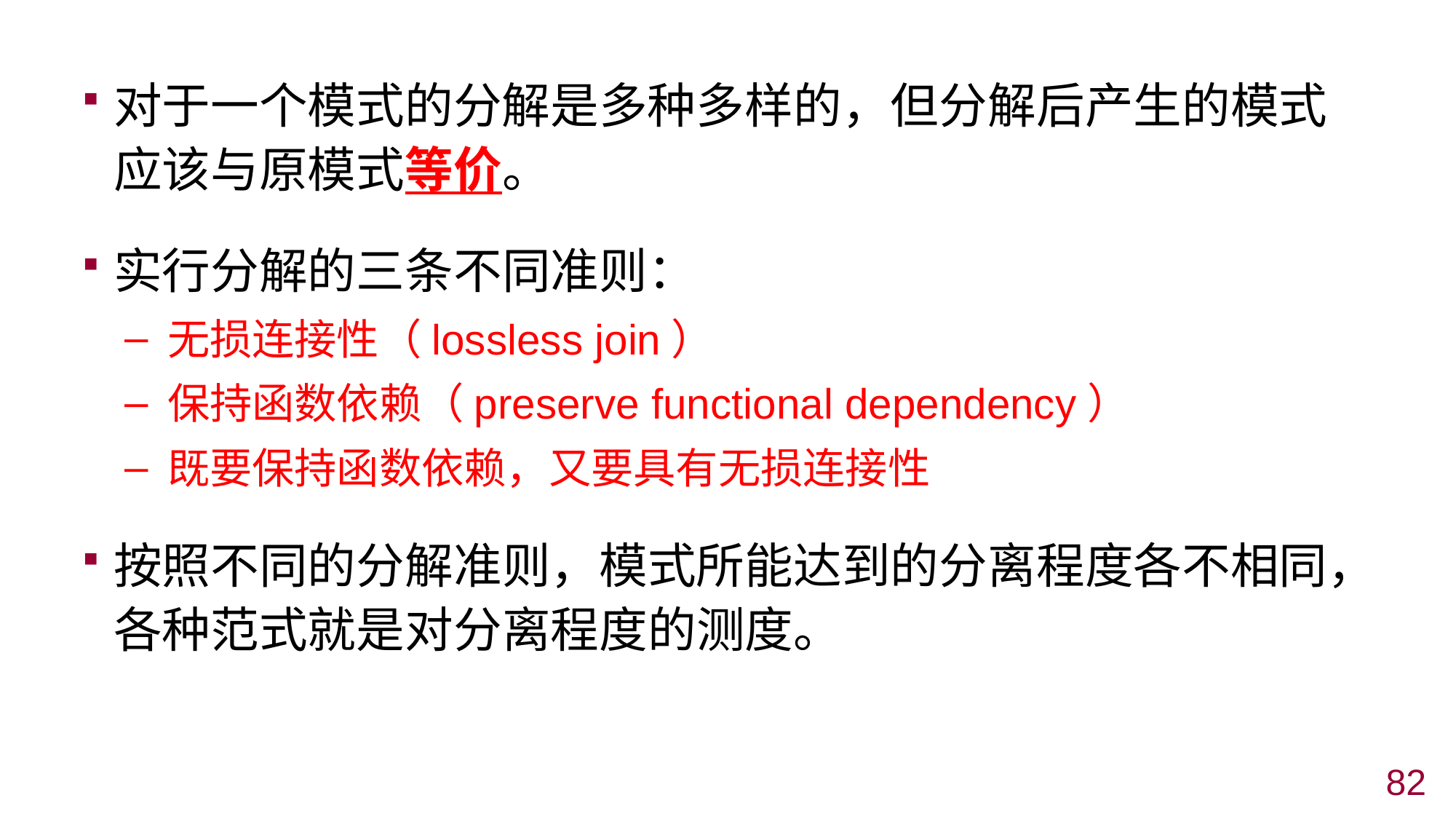

对于一个模式的分解是多种多样的，但分解后产生的模式应该与原模式等价。

实行分解的三条不同准则：
无损连接性（lossless join）
保持函数依赖（preserve functional dependency）
既要保持函数依赖，又要具有无损连接性

按照不同的分解准则，模式所能达到的分离程度各不相同，各种范式就是对分离程度的测度。
82